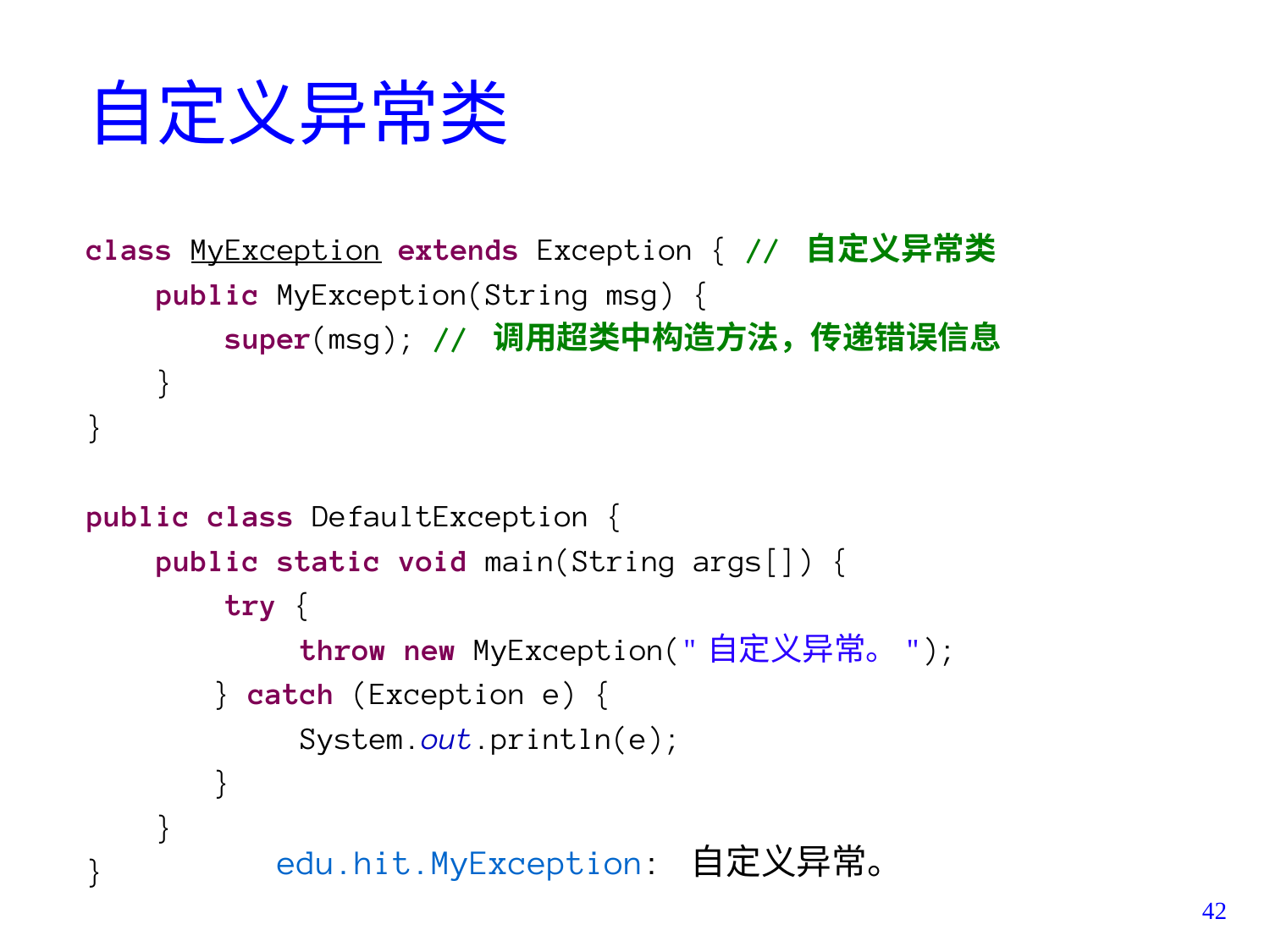

# 自定义异常类
class MyException extends Exception { // 自定义异常类
    public MyException(String msg) {
        super(msg); // 调用超类中构造方法，传递错误信息
    }
}

public class DefaultException {
    public static void main(String args[]) {
        try {
	     throw new MyException("自定义异常。");
	} catch (Exception e) {
	     System.out.println(e);
	}
    }
}
edu.hit.MyException: 自定义异常。
42